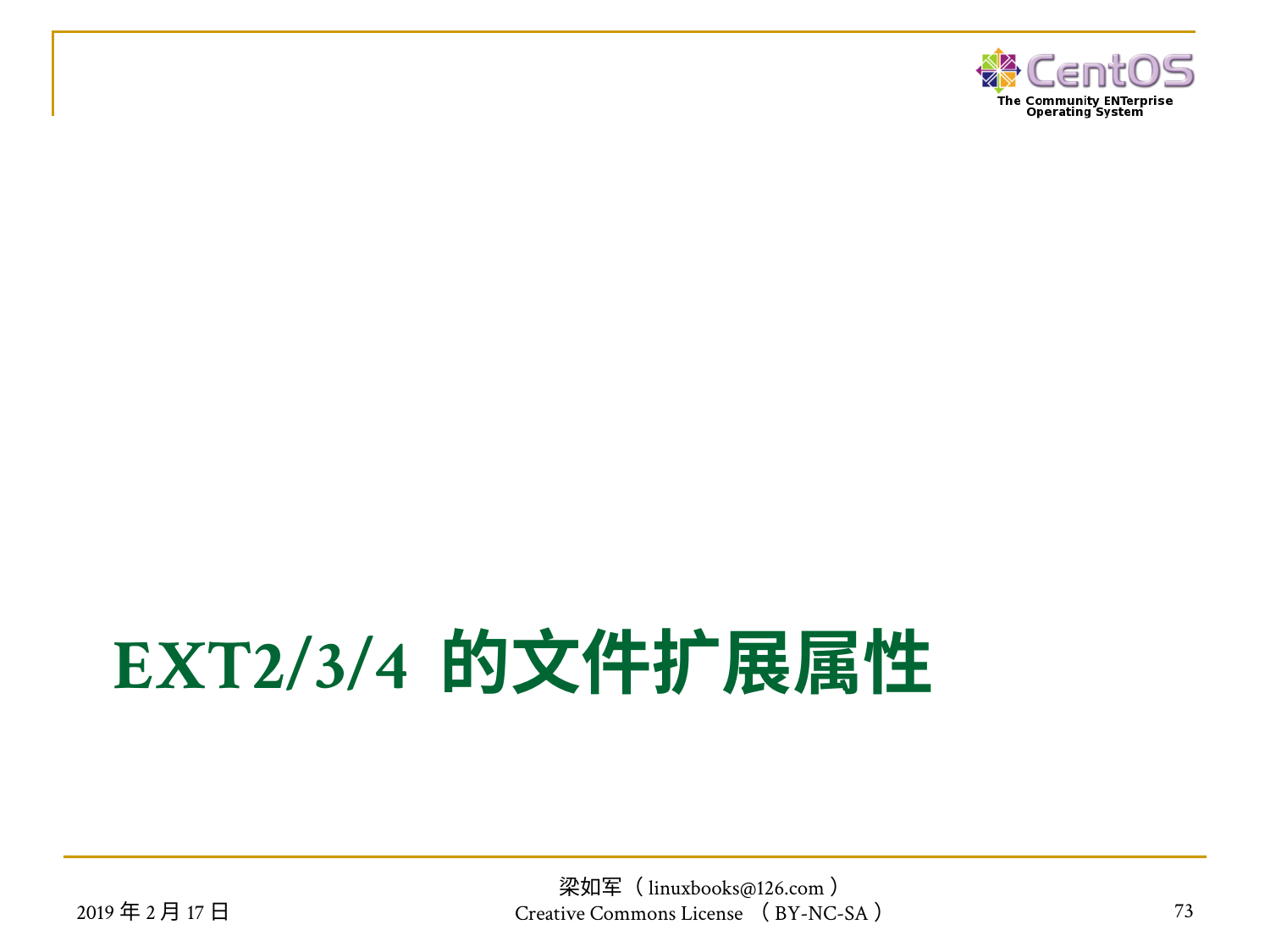

# Ext2/3/4 的文件扩展属性
2019年2月17日
73
梁如军（linuxbooks@126.com）
Creative Commons License（BY-NC-SA）